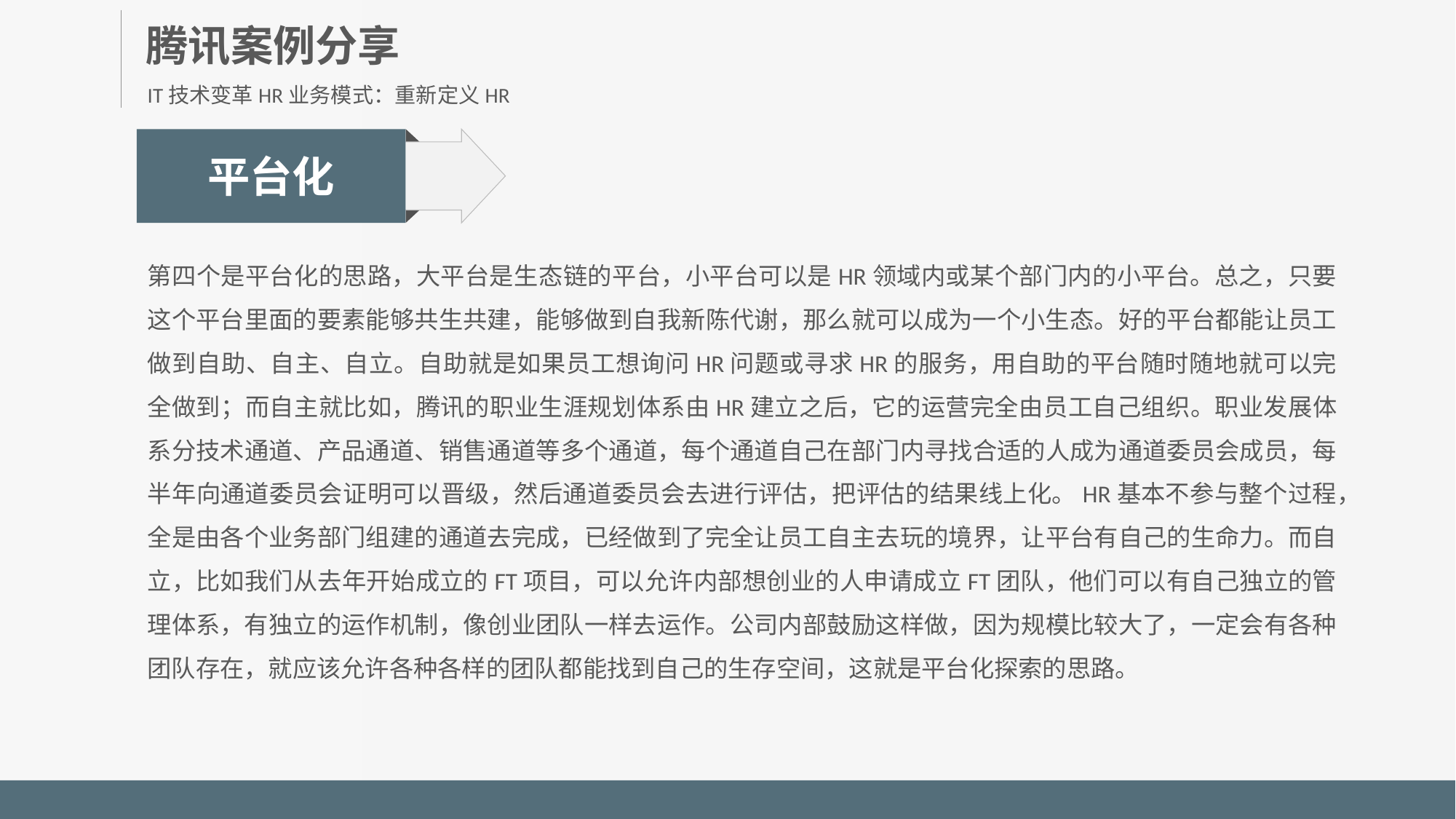

腾讯案例分享
IT技术变革HR业务模式：重新定义HR
平台化

第四个是平台化的思路，大平台是生态链的平台，小平台可以是HR领域内或某个部门内的小平台。总之，只要这个平台里面的要素能够共生共建，能够做到自我新陈代谢，那么就可以成为一个小生态。好的平台都能让员工做到自助、自主、自立。自助就是如果员工想询问HR问题或寻求HR的服务，用自助的平台随时随地就可以完全做到；而自主就比如，腾讯的职业生涯规划体系由HR建立之后，它的运营完全由员工自己组织。职业发展体系分技术通道、产品通道、销售通道等多个通道，每个通道自己在部门内寻找合适的人成为通道委员会成员，每半年向通道委员会证明可以晋级，然后通道委员会去进行评估，把评估的结果线上化。HR基本不参与整个过程，全是由各个业务部门组建的通道去完成，已经做到了完全让员工自主去玩的境界，让平台有自己的生命力。而自立，比如我们从去年开始成立的FT项目，可以允许内部想创业的人申请成立FT团队，他们可以有自己独立的管理体系，有独立的运作机制，像创业团队一样去运作。公司内部鼓励这样做，因为规模比较大了，一定会有各种团队存在，就应该允许各种各样的团队都能找到自己的生存空间，这就是平台化探索的思路。